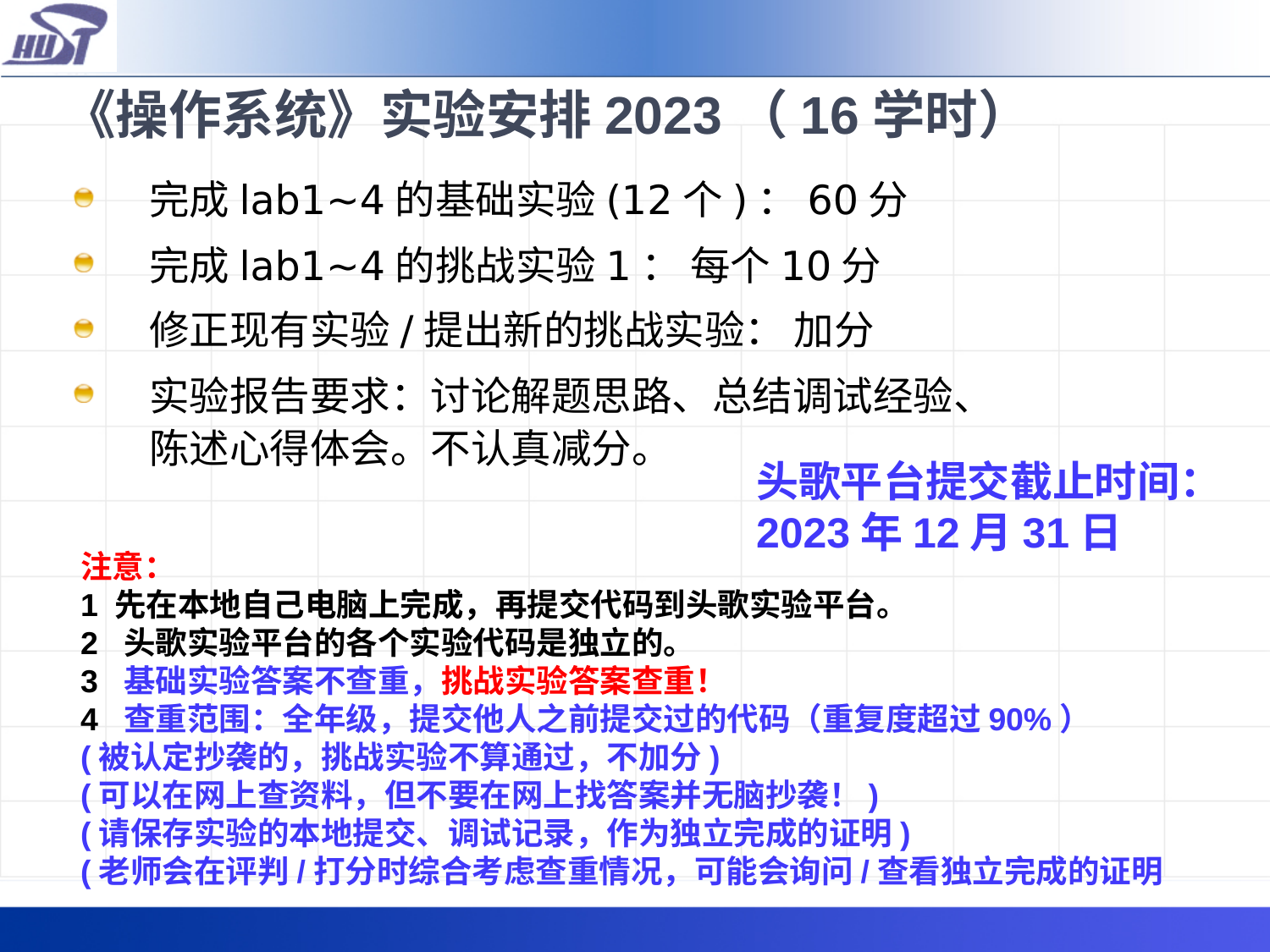

# 《操作系统》实验安排2023（16学时）
完成lab1~4的基础实验(12个)：60分
完成lab1~4的挑战实验1： 每个10分
修正现有实验/提出新的挑战实验： 加分
实验报告要求：讨论解题思路、总结调试经验、陈述心得体会。不认真减分。
头歌平台提交截止时间：
2023年12月31日
注意：
1 先在本地自己电脑上完成，再提交代码到头歌实验平台。
2  头歌实验平台的各个实验代码是独立的。
3  基础实验答案不查重，挑战实验答案查重！
4  查重范围：全年级，提交他人之前提交过的代码（重复度超过90%）
(被认定抄袭的，挑战实验不算通过，不加分)
(可以在网上查资料，但不要在网上找答案并无脑抄袭！)
(请保存实验的本地提交、调试记录，作为独立完成的证明)
(老师会在评判/打分时综合考虑查重情况，可能会询问/查看独立完成的证明